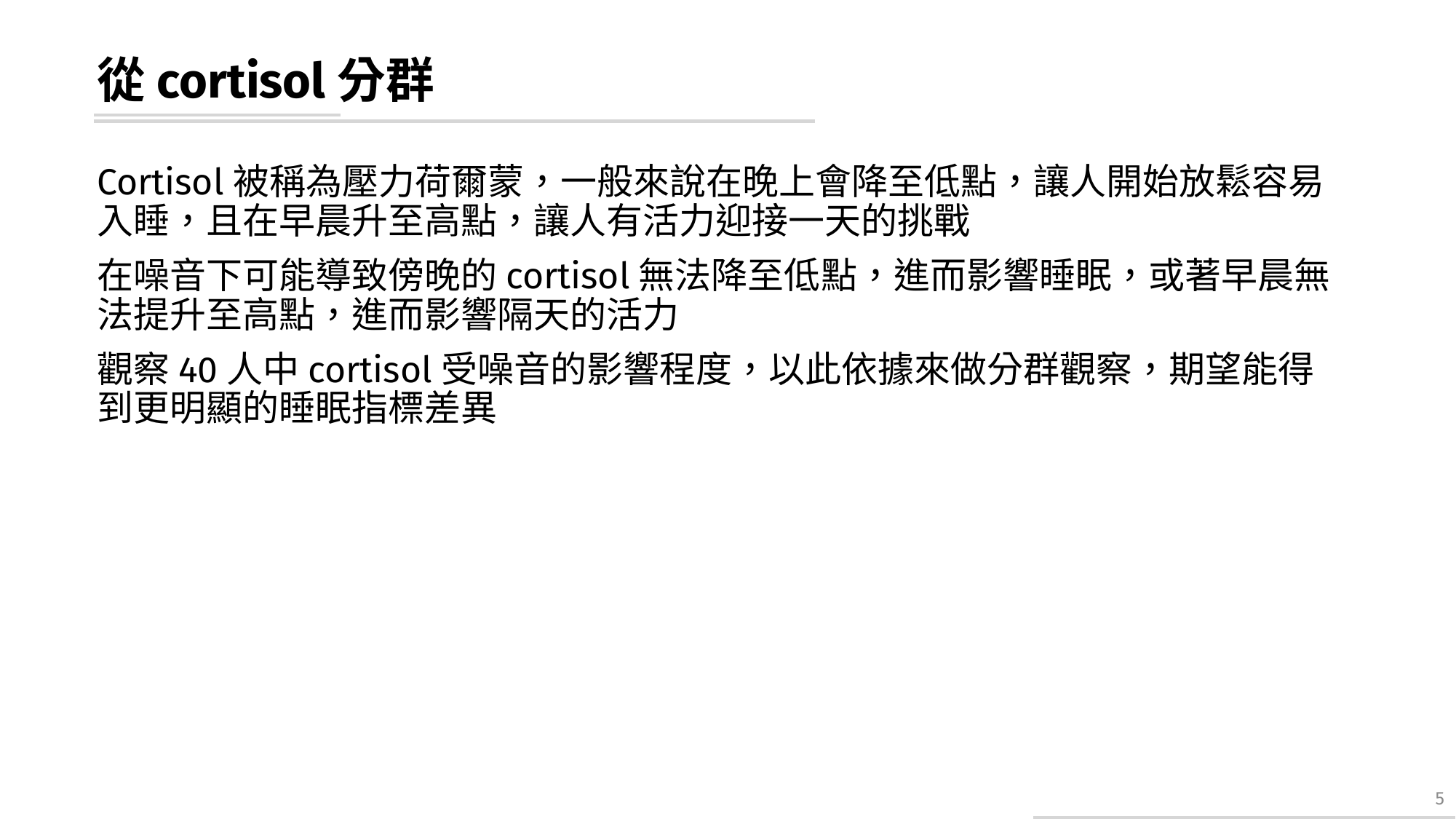

# 從cortisol分群
Cortisol被稱為壓力荷爾蒙，一般來說在晚上會降至低點，讓人開始放鬆容易入睡，且在早晨升至高點，讓人有活力迎接一天的挑戰
在噪音下可能導致傍晚的cortisol無法降至低點，進而影響睡眠，或著早晨無法提升至高點，進而影響隔天的活力
觀察40人中cortisol受噪音的影響程度，以此依據來做分群觀察，期望能得到更明顯的睡眠指標差異
5